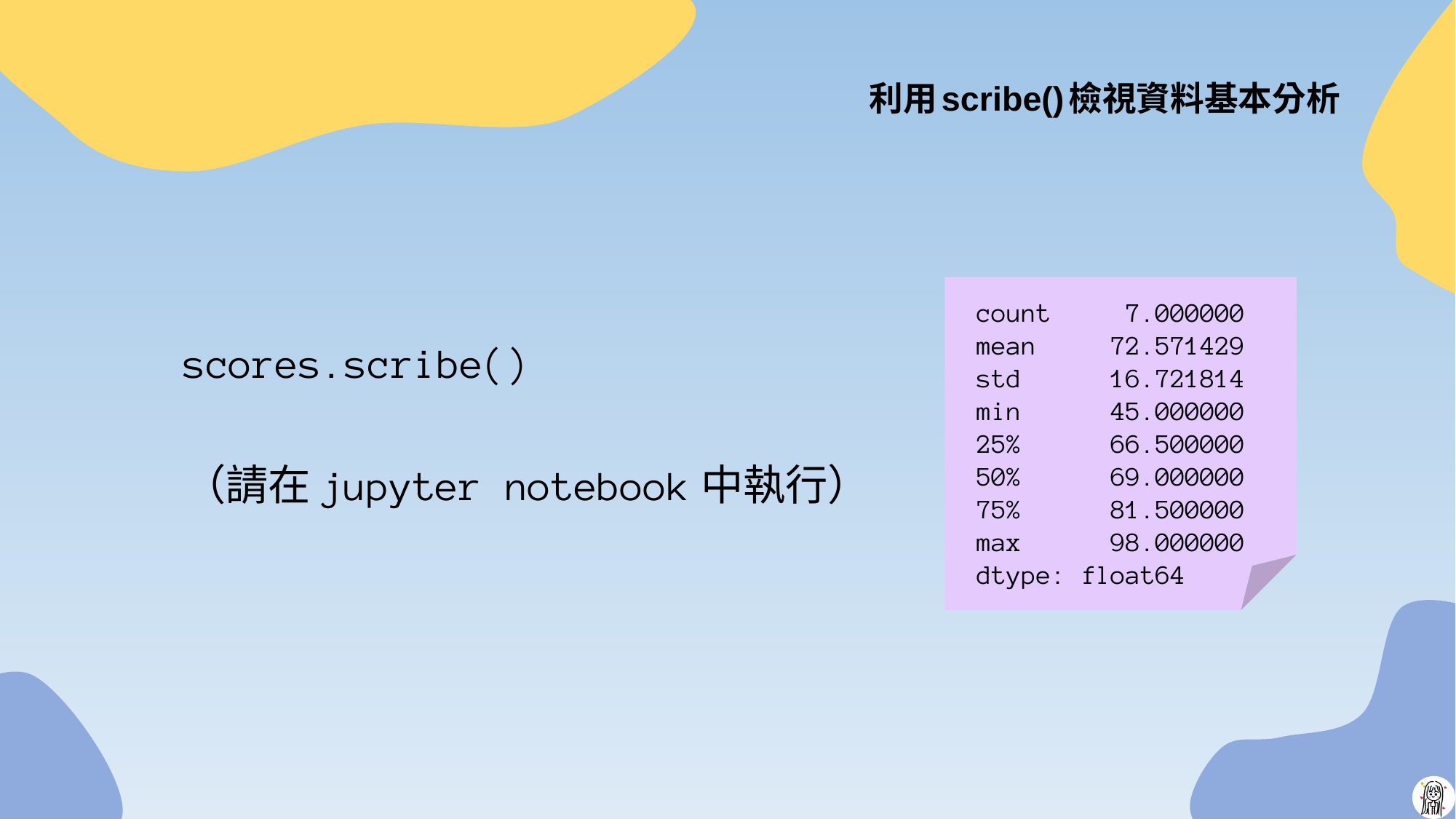

# 利用scribe()檢視資料基本分析

count     7.000000
mean     72.571429
std      16.721814
min      45.000000
25%      66.500000
50%      69.000000
75%      81.500000
max      98.000000
dtype: float64
scores.scribe()

（請在jupyter notebook中執行）
6